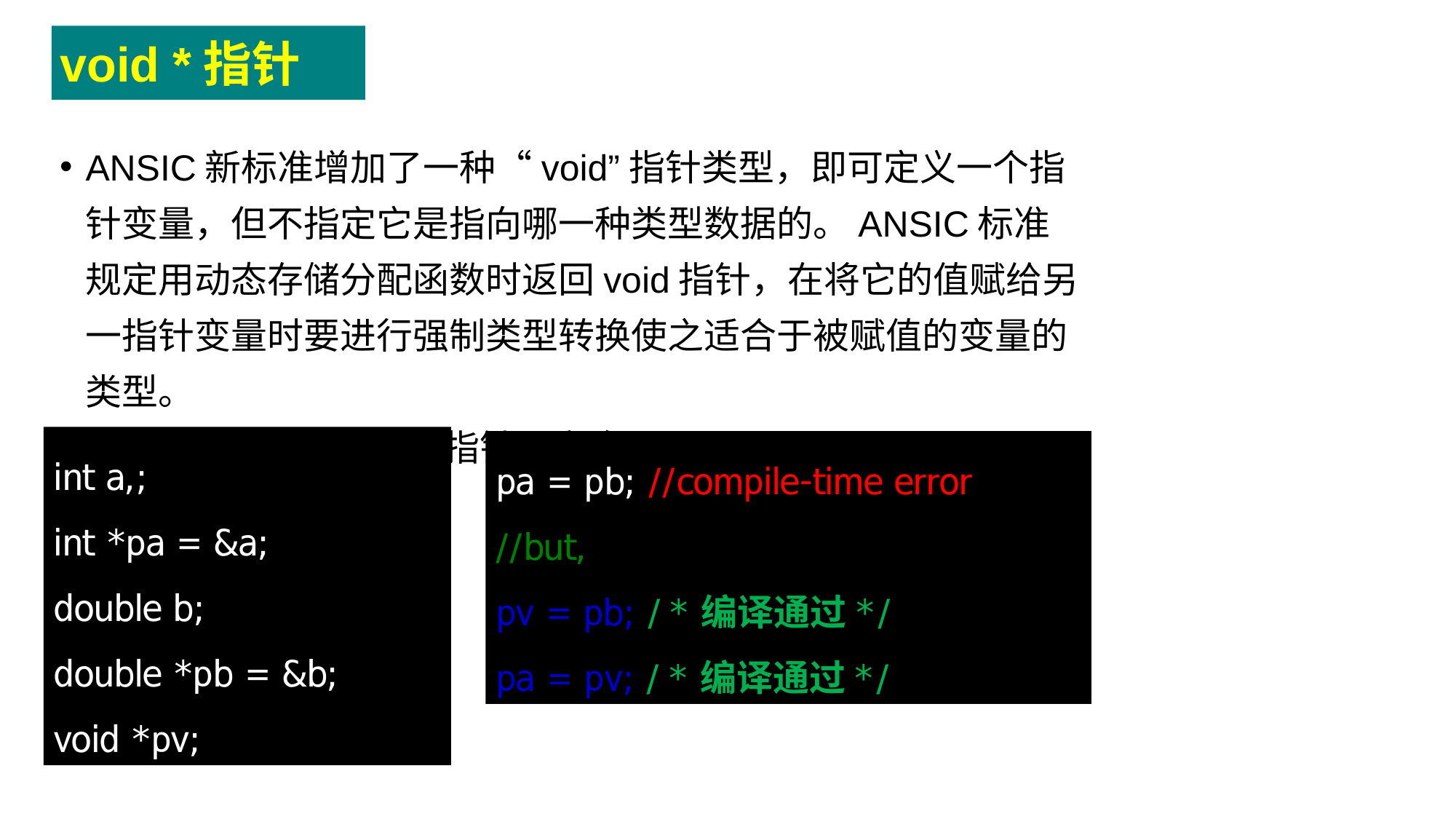

void *指针
ANSIC新标准增加了一种“void”指针类型，即可定义一个指针变量，但不指定它是指向哪一种类型数据的。ANSIC标准规定用动态存储分配函数时返回void指针，在将它的值赋给另一指针变量时要进行强制类型转换使之适合于被赋值的变量的类型。
但是，C中的“void”指针不安全
int a,;
int *pa = &a;
double b;
double *pb = &b;
void *pv;
pa = pb; //compile-time error
//but,
pv = pb; /*编译通过*/
pa = pv; /*编译通过*/